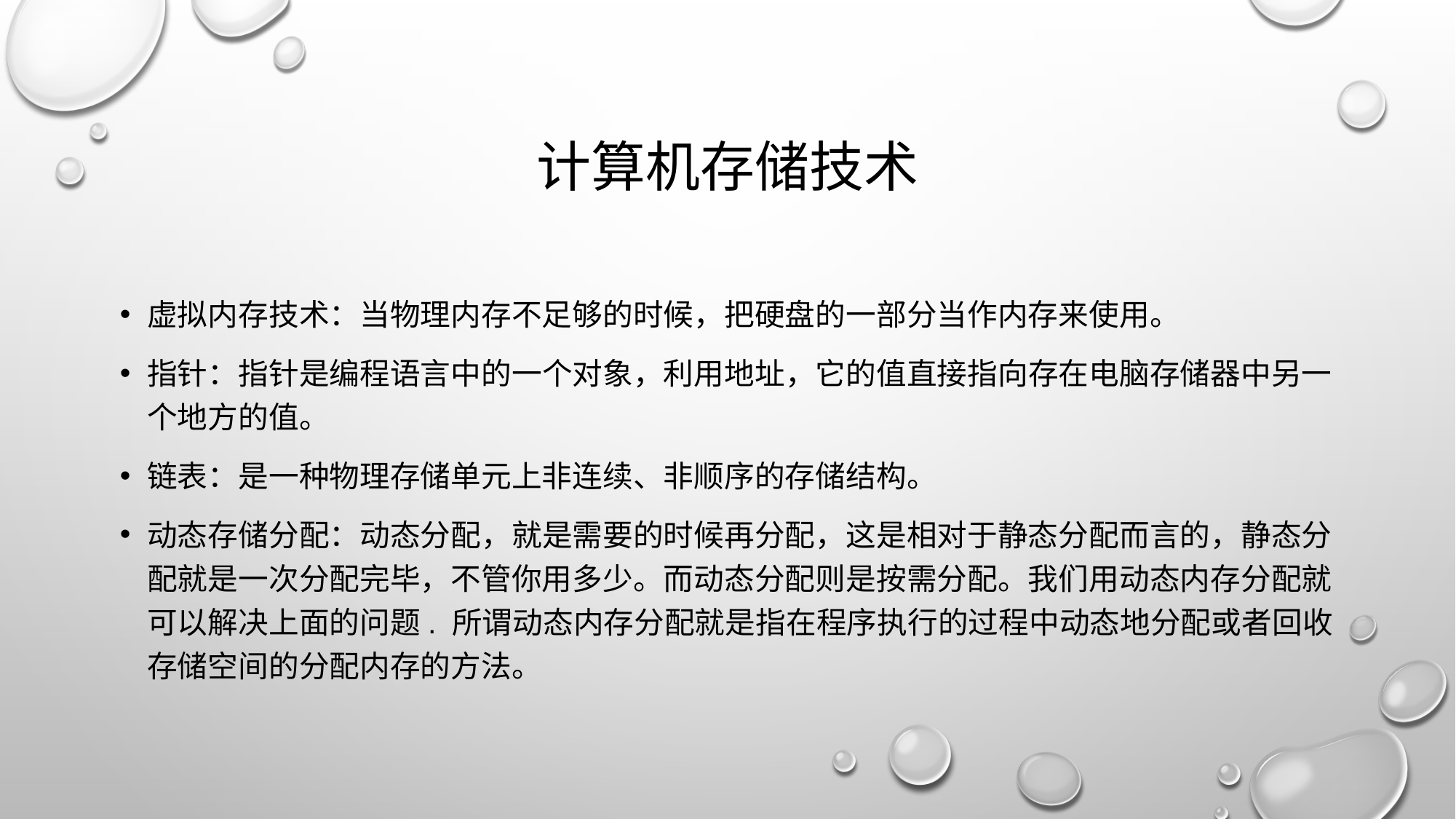

# 计算机存储技术
虚拟内存技术：当物理内存不足够的时候，把硬盘的一部分当作内存来使用。
指针：指针是编程语言中的一个对象，利用地址，它的值直接指向存在电脑存储器中另一个地方的值。
链表：是一种物理存储单元上非连续、非顺序的存储结构。
动态存储分配：动态分配，就是需要的时候再分配，这是相对于静态分配而言的，静态分配就是一次分配完毕，不管你用多少。而动态分配则是按需分配。我们用动态内存分配就可以解决上面的问题. 所谓动态内存分配就是指在程序执行的过程中动态地分配或者回收存储空间的分配内存的方法。